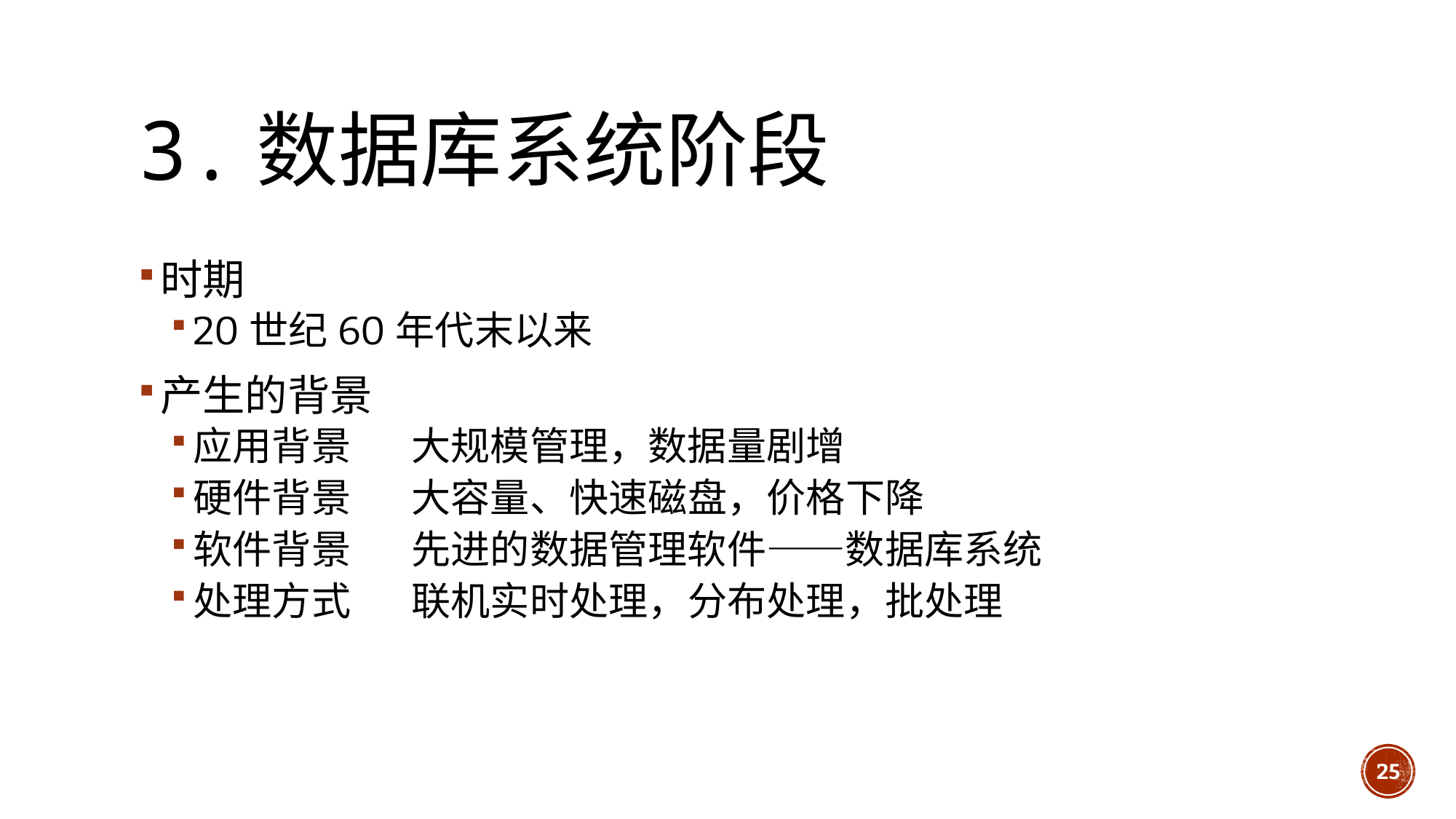

# 3.数据库系统阶段
时期
20世纪60年代末以来
产生的背景
应用背景	大规模管理，数据量剧增
硬件背景	大容量、快速磁盘，价格下降
软件背景	先进的数据管理软件——数据库系统
处理方式	联机实时处理，分布处理，批处理

25